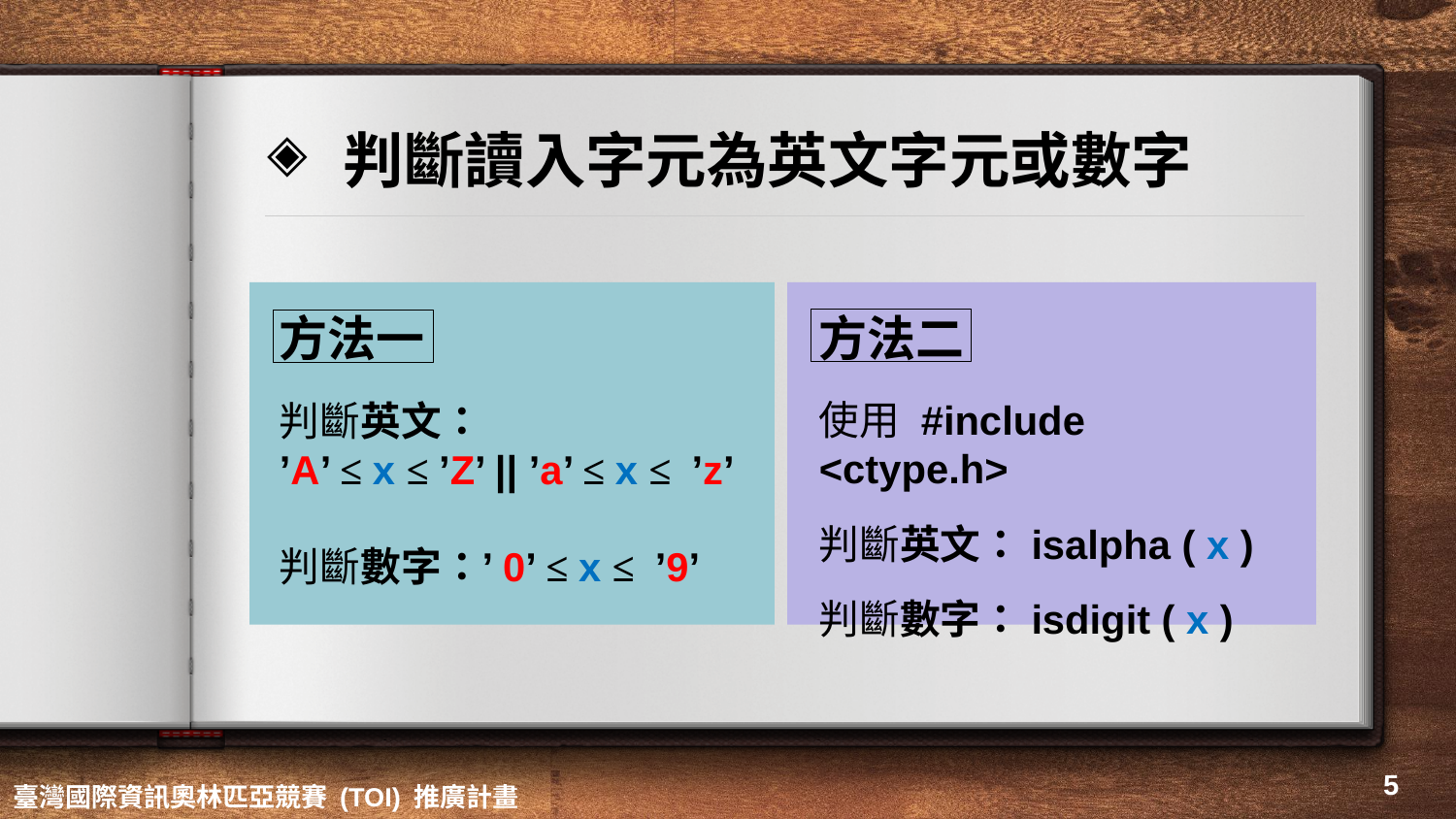

判斷讀入字元為英文字元或數字

方法一

判斷英文：
’A’ ≤ x ≤ ’Z’ || ’a’ ≤ x ≤  ’z’

判斷數字：’0’ ≤ x ≤  ’9’

方法二

使用 #include <ctype.h>

判斷英文：isalpha ( x )

判斷數字：isdigit ( x )

5